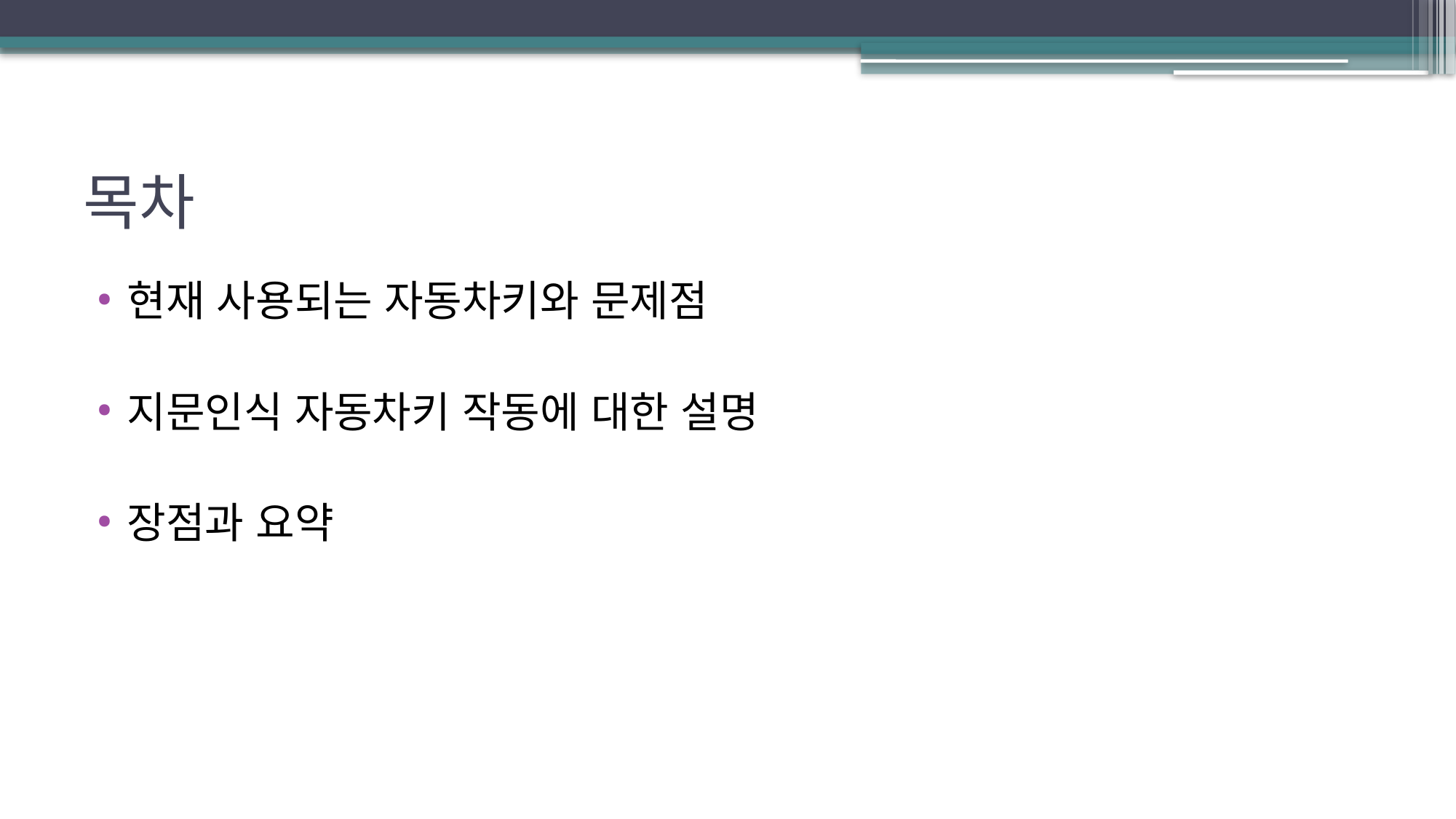

# 목차
현재 사용되는 자동차키와 문제점

지문인식 자동차키 작동에 대한 설명

장점과 요약